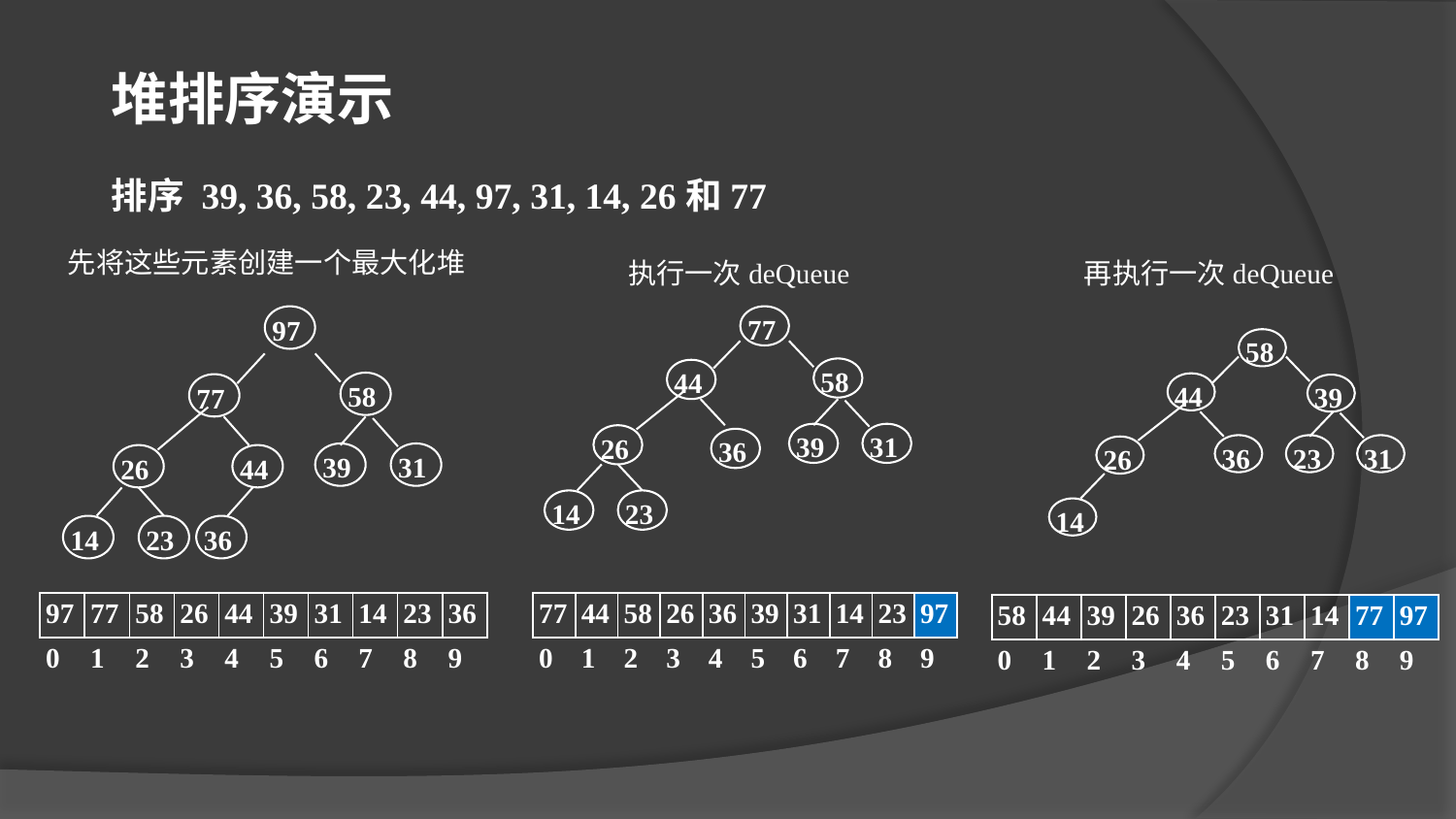

堆排序演示
排序 39, 36, 58, 23, 44, 97, 31, 14, 26和77
先将这些元素创建一个最大化堆
执行一次deQueue
再执行一次deQueue
97

58
77

39
31
26
44

14
23
36
77

58
44

39
31
26
36

14
23
58

44
39

36
23
31
26

14
| 97 | 77 | 58 | 26 | 44 | 39 | 31 | 14 | 23 | 36 |
| --- | --- | --- | --- | --- | --- | --- | --- | --- | --- |
| 0 | 1 | 2 | 3 | 4 | 5 | 6 | 7 | 8 | 9 |
| 77 | 44 | 58 | 26 | 36 | 39 | 31 | 14 | 23 | 97 |
| --- | --- | --- | --- | --- | --- | --- | --- | --- | --- |
| 0 | 1 | 2 | 3 | 4 | 5 | 6 | 7 | 8 | 9 |
| 58 | 44 | 39 | 26 | 36 | 23 | 31 | 14 | 77 | 97 |
| --- | --- | --- | --- | --- | --- | --- | --- | --- | --- |
| 0 | 1 | 2 | 3 | 4 | 5 | 6 | 7 | 8 | 9 |